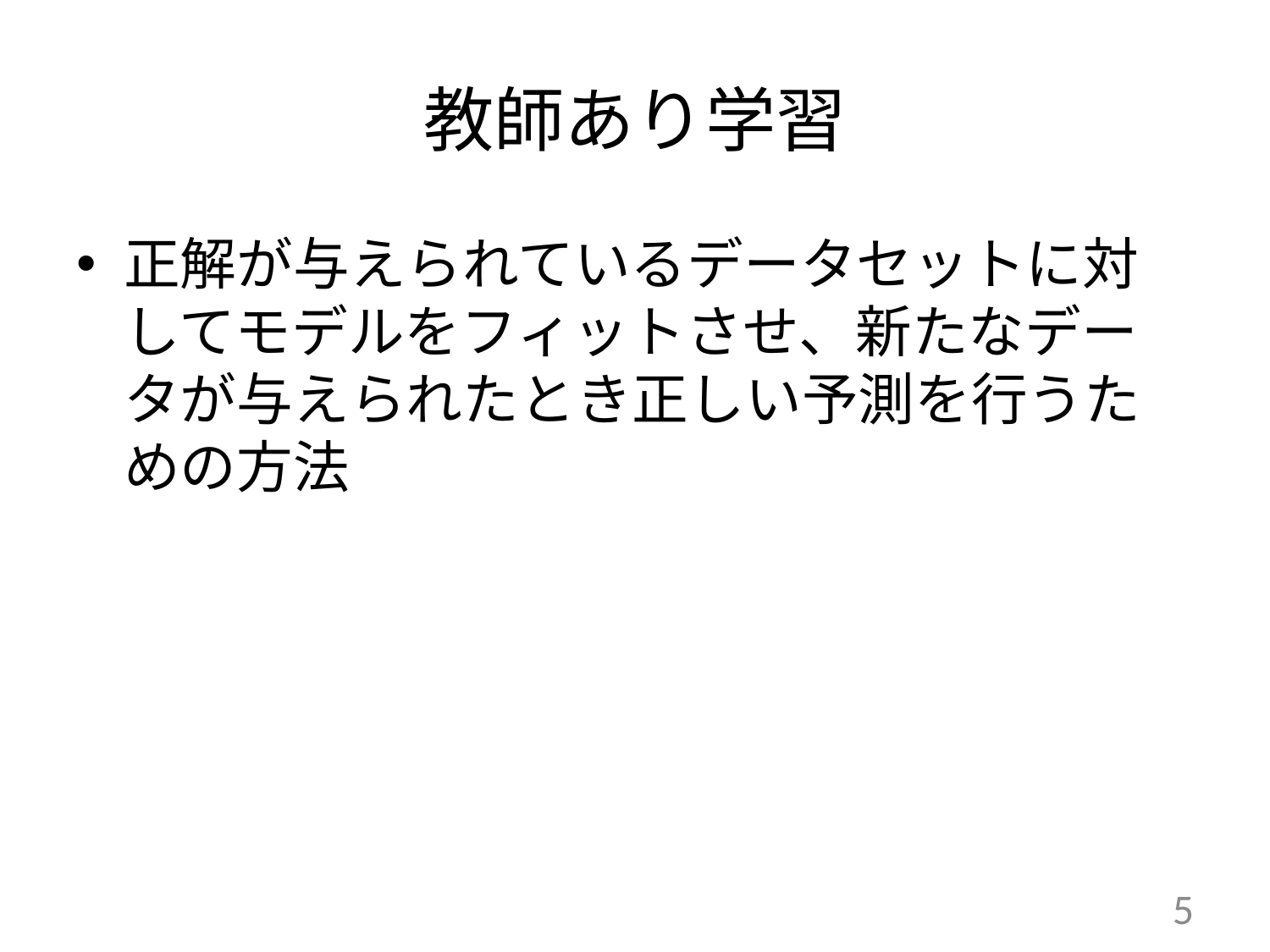

# 教師あり学習
正解が与えられているデータセットに対してモデルをフィットさせ、新たなデータが与えられたとき正しい予測を行うための方法

5